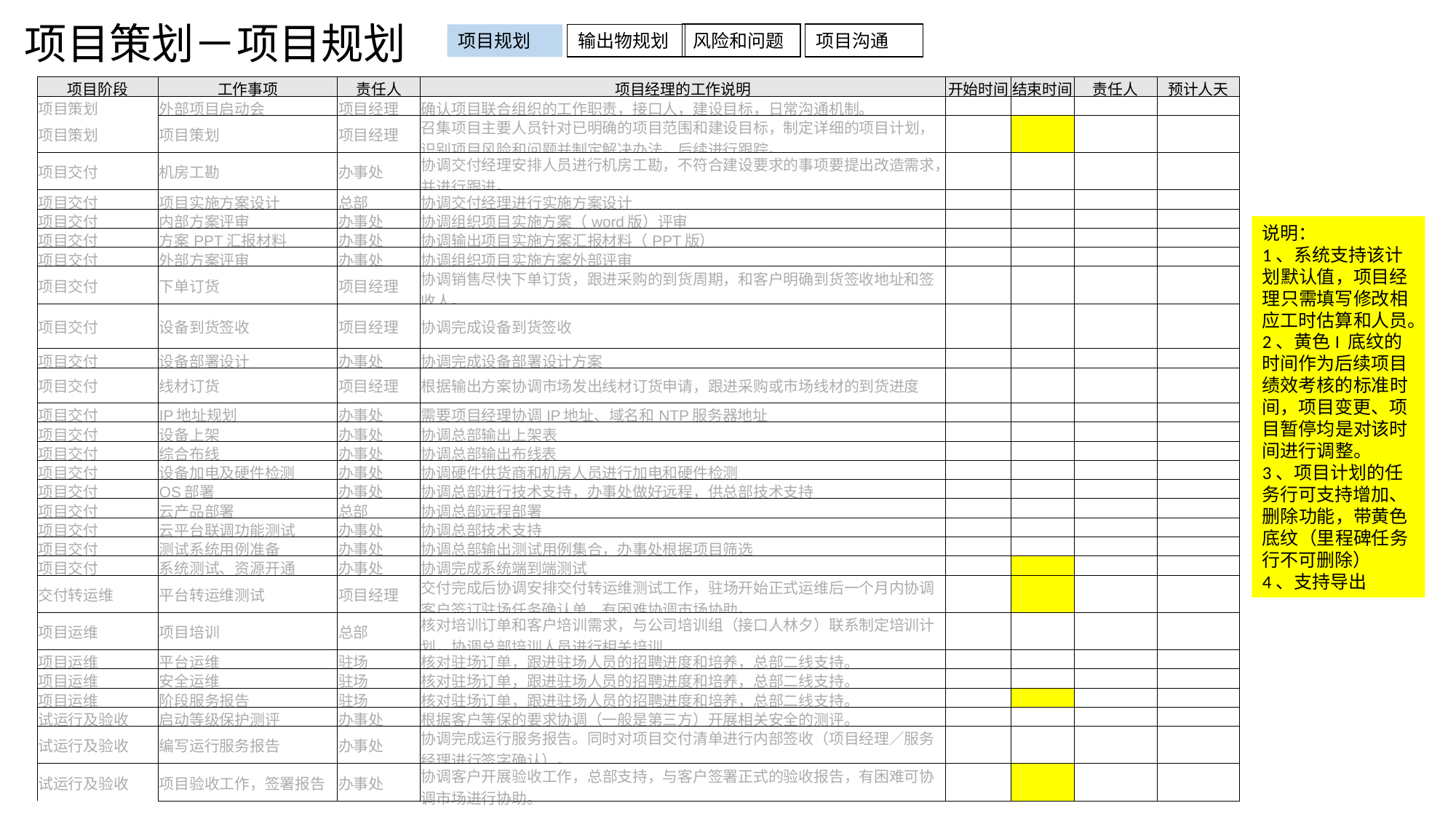

项目策划－项目规划
风险和问题
项目沟通
项目规划
输出物规划
| 项目阶段 | 工作事项 | 责任人 | 项目经理的工作说明 | 开始时间 | 结束时间 | 责任人 | 预计人天 |
| --- | --- | --- | --- | --- | --- | --- | --- |
| 项目策划 | 外部项目启动会 | 项目经理 | 确认项目联合组织的工作职责，接口人，建设目标，日常沟通机制。 |  |  |  |  |
| 项目策划 | 项目策划 | 项目经理 | 召集项目主要人员针对已明确的项目范围和建设目标，制定详细的项目计划，识别项目风险和问题并制定解决办法，后续进行跟踪。 |  |  |  |  |
| 项目交付 | 机房工勘 | 办事处 | 协调交付经理安排人员进行机房工勘，不符合建设要求的事项要提出改造需求，并进行跟进。 |  |  |  |  |
| 项目交付 | 项目实施方案设计 | 总部 | 协调交付经理进行实施方案设计 |  |  |  |  |
| 项目交付 | 内部方案评审 | 办事处 | 协调组织项目实施方案（word版）评审 |  |  |  |  |
| 项目交付 | 方案PPT汇报材料 | 办事处 | 协调输出项目实施方案汇报材料（PPT版） |  |  |  |  |
| 项目交付 | 外部方案评审 | 办事处 | 协调组织项目实施方案外部评审 |  |  |  |  |
| 项目交付 | 下单订货 | 项目经理 | 协调销售尽快下单订货，跟进采购的到货周期，和客户明确到货签收地址和签收人。 |  |  |  |  |
| 项目交付 | 设备到货签收 | 项目经理 | 协调完成设备到货签收 |  |  |  |  |
| 项目交付 | 设备部署设计 | 办事处 | 协调完成设备部署设计方案 |  |  |  |  |
| 项目交付 | 线材订货 | 项目经理 | 根据输出方案协调市场发出线材订货申请，跟进采购或市场线材的到货进度 |  |  |  |  |
| 项目交付 | IP地址规划 | 办事处 | 需要项目经理协调IP地址、域名和NTP服务器地址 |  |  |  |  |
| 项目交付 | 设备上架 | 办事处 | 协调总部输出上架表 |  |  |  |  |
| 项目交付 | 综合布线 | 办事处 | 协调总部输出布线表 |  |  |  |  |
| 项目交付 | 设备加电及硬件检测 | 办事处 | 协调硬件供货商和机房人员进行加电和硬件检测 |  |  |  |  |
| 项目交付 | OS部署 | 办事处 | 协调总部进行技术支持，办事处做好远程，供总部技术支持 |  |  |  |  |
| 项目交付 | 云产品部署 | 总部 | 协调总部远程部署 |  |  |  |  |
| 项目交付 | 云平台联调功能测试 | 办事处 | 协调总部技术支持 |  |  |  |  |
| 项目交付 | 测试系统用例准备 | 办事处 | 协调总部输出测试用例集合，办事处根据项目筛选 |  |  |  |  |
| 项目交付 | 系统测试、资源开通 | 办事处 | 协调完成系统端到端测试 |  |  |  |  |
| 交付转运维 | 平台转运维测试 | 项目经理 | 交付完成后协调安排交付转运维测试工作，驻场开始正式运维后一个月内协调客户签订驻场任务确认单，有困难协调市场协助。 |  |  |  |  |
| 项目运维 | 项目培训 | 总部 | 核对培训订单和客户培训需求，与公司培训组（接口人林夕）联系制定培训计划，协调总部培训人员进行相关培训 |  |  |  |  |
| 项目运维 | 平台运维 | 驻场 | 核对驻场订单，跟进驻场人员的招聘进度和培养，总部二线支持。 |  |  |  |  |
| 项目运维 | 安全运维 | 驻场 | 核对驻场订单，跟进驻场人员的招聘进度和培养，总部二线支持。 |  |  |  |  |
| 项目运维 | 阶段服务报告 | 驻场 | 核对驻场订单，跟进驻场人员的招聘进度和培养，总部二线支持。 |  |  |  |  |
| 试运行及验收 | 启动等级保护测评 | 办事处 | 根据客户等保的要求协调（一般是第三方）开展相关安全的测评。 |  |  |  |  |
| 试运行及验收 | 编写运行服务报告 | 办事处 | 协调完成运行服务报告。同时对项目交付清单进行内部签收（项目经理／服务经理进行签字确认）。 |  |  |  |  |
| 试运行及验收 | 项目验收工作，签署报告 | 办事处 | 协调客户开展验收工作，总部支持，与客户签署正式的验收报告，有困难可协调市场进行协助。 |  |  |  |  |
说明：
1、系统支持该计划默认值，项目经理只需填写修改相应工时估算和人员。
2、黄色I 底纹的时间作为后续项目绩效考核的标准时间，项目变更、项目暂停均是对该时间进行调整。
3、项目计划的任务行可支持增加、删除功能，带黄色底纹（里程碑任务行不可删除）
4、支持导出